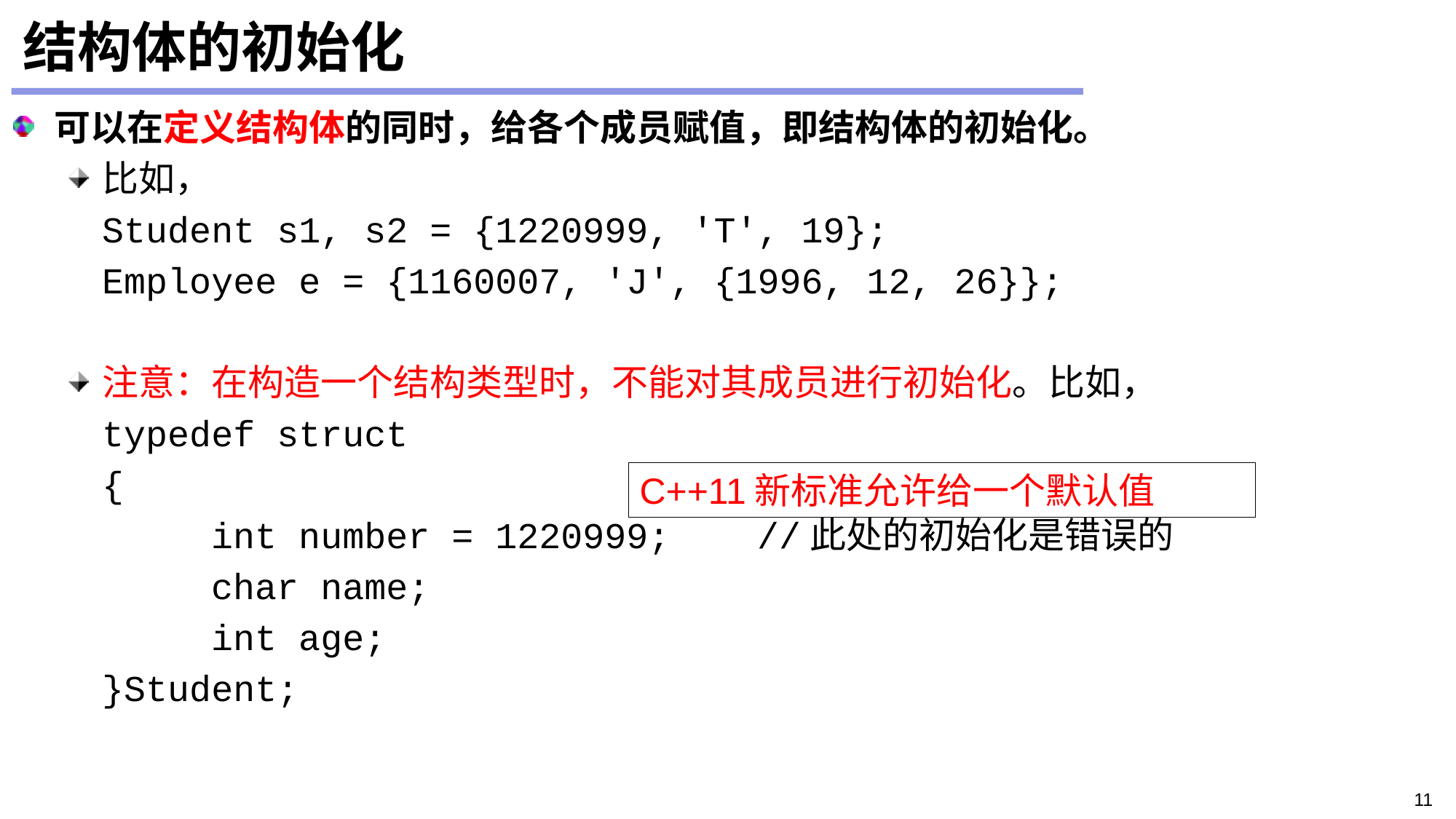

# 结构体的初始化
可以在定义结构体的同时，给各个成员赋值，即结构体的初始化。
比如，
	Student s1, s2 = {1220999, 'T', 19};
	Employee e = {1160007, 'J', {1996, 12, 26}};

注意：在构造一个结构类型时，不能对其成员进行初始化。比如，
	typedef struct
	{
		int number = 1220999;	//此处的初始化是错误的
		char name;
		int age;
	}Student;
C++11新标准允许给一个默认值
11